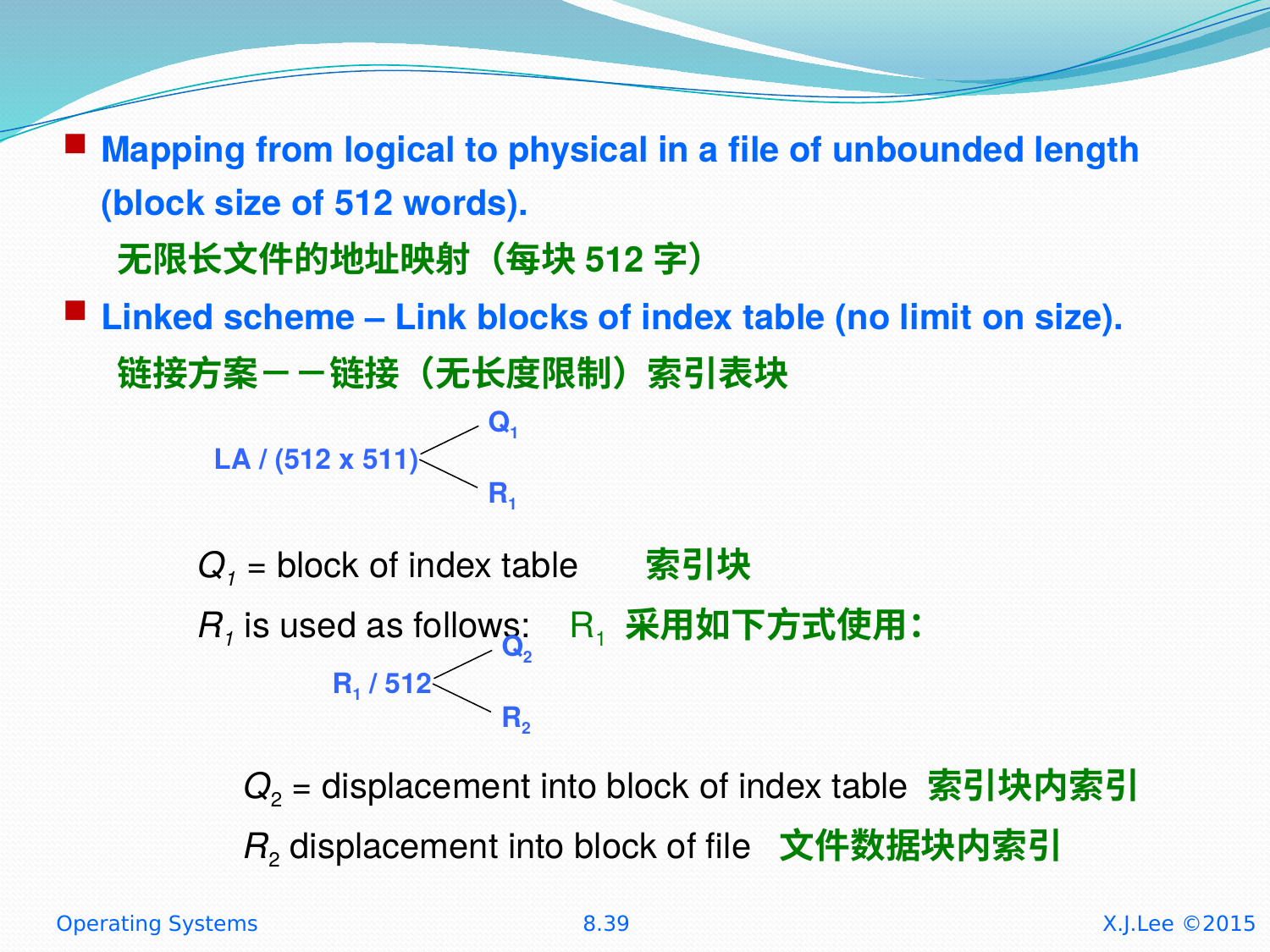

Mapping from logical to physical in a file of unbounded length (block size of 512 words).
无限长文件的地址映射（每块512字）
Linked scheme – Link blocks of index table (no limit on size).
链接方案－－链接（无长度限制）索引表块
Q1

LA / (512 x 511)

R1
Q1 = block of index table      索引块
R1 is used as follows:    R1 采用如下方式使用：
Q2

R1 / 512

R2
Q2 = displacement into block of index table 索引块内索引
R2 displacement into block of file  文件数据块内索引
Operating Systems
8.39
X.J.Lee ©2015